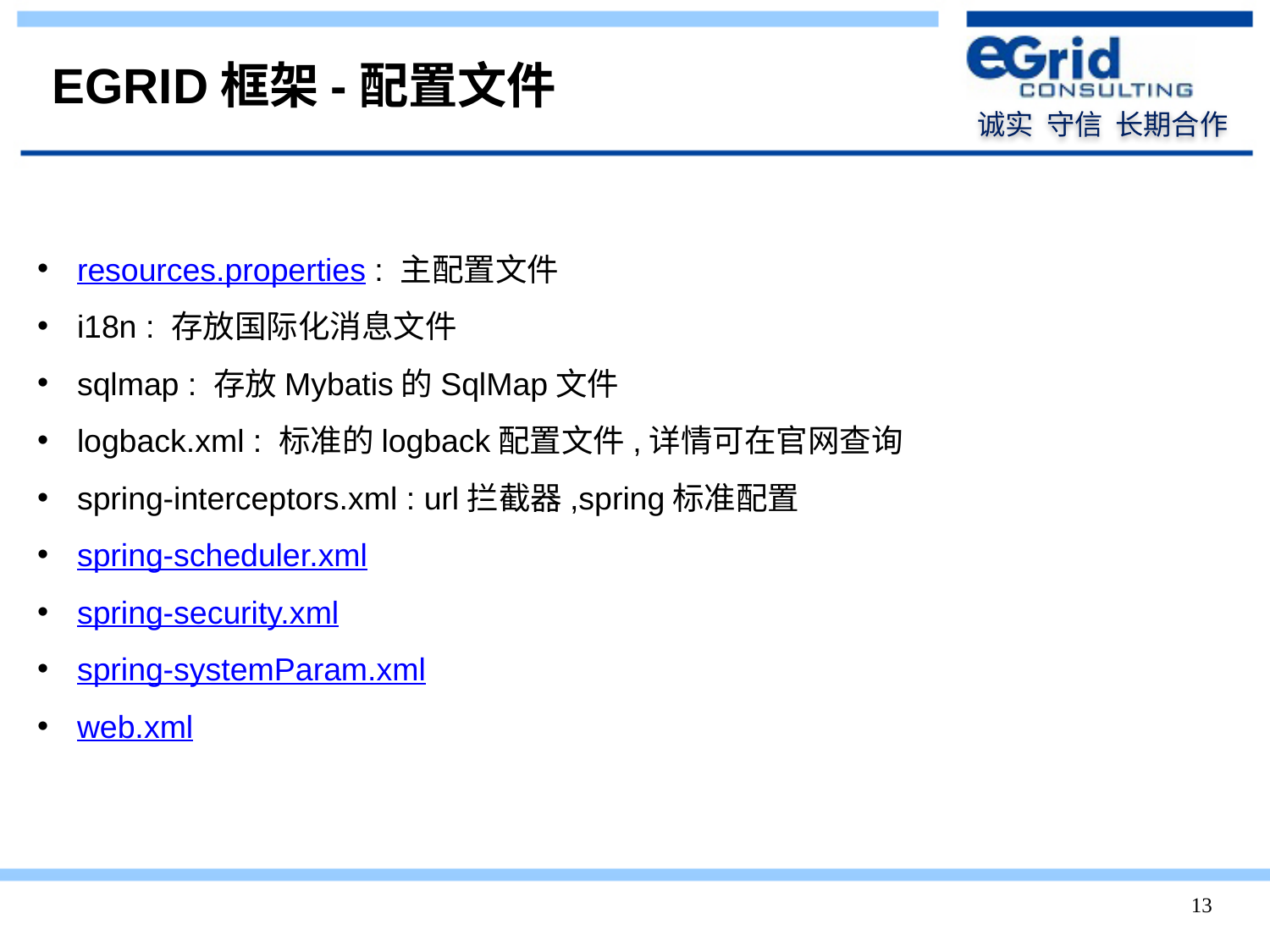

# EGRID框架-配置文件
resources.properties : 主配置文件
i18n : 存放国际化消息文件
sqlmap : 存放Mybatis的SqlMap文件
logback.xml : 标准的logback配置文件,详情可在官网查询
spring-interceptors.xml : url拦截器,spring标准配置
spring-scheduler.xml
spring-security.xml
spring-systemParam.xml
web.xml
13